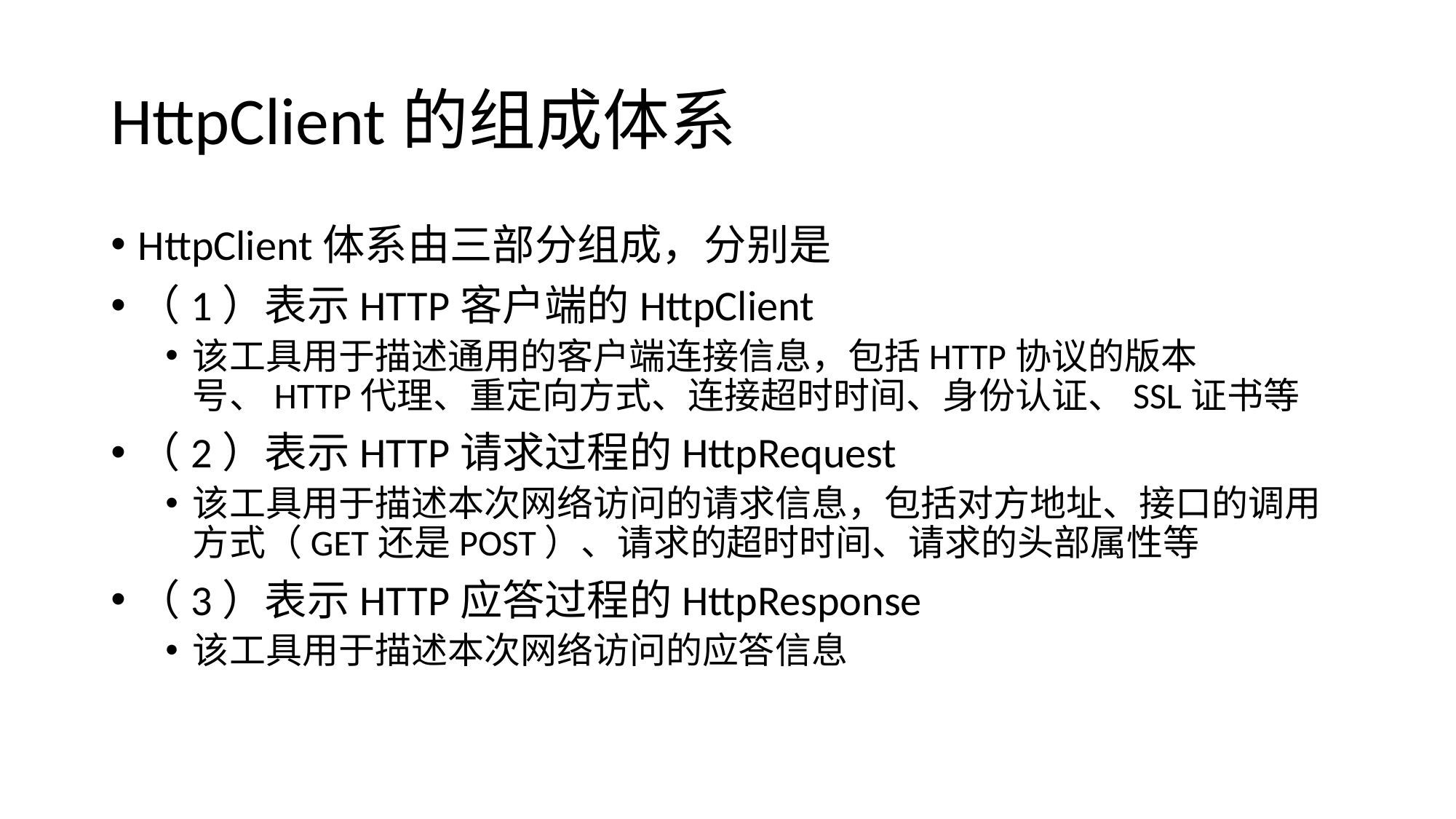

# HttpClient的组成体系
HttpClient体系由三部分组成，分别是
（1）表示HTTP客户端的HttpClient
该工具用于描述通用的客户端连接信息，包括HTTP协议的版本号、HTTP代理、重定向方式、连接超时时间、身份认证、SSL证书等
（2）表示HTTP请求过程的HttpRequest
该工具用于描述本次网络访问的请求信息，包括对方地址、接口的调用方式（GET还是POST）、请求的超时时间、请求的头部属性等
（3）表示HTTP应答过程的HttpResponse
该工具用于描述本次网络访问的应答信息